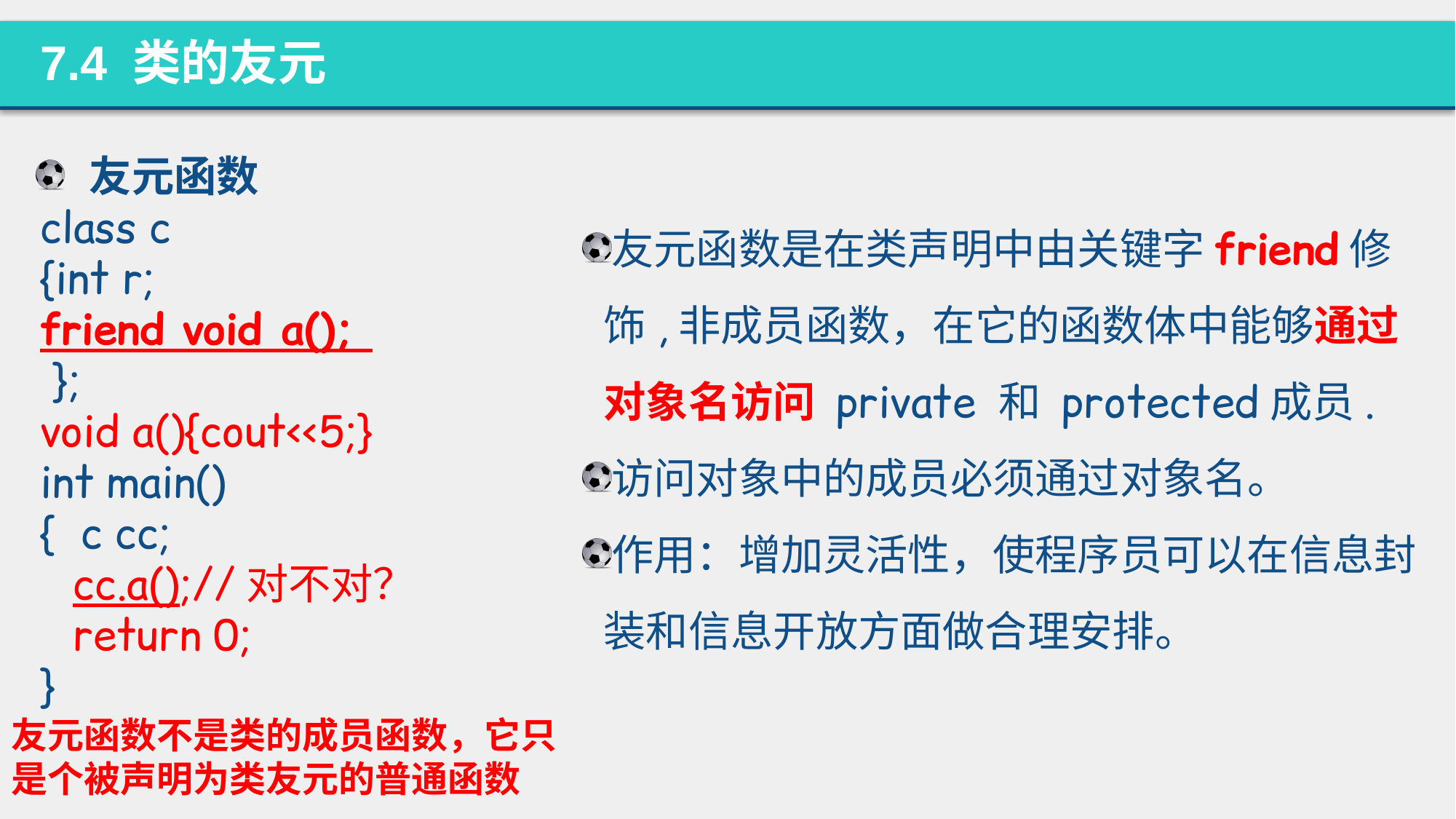

7.4 类的友元
友元函数
友元函数是在类声明中由关键字friend修饰,非成员函数，在它的函数体中能够通过对象名访问 private 和 protected成员.
访问对象中的成员必须通过对象名。
作用：增加灵活性，使程序员可以在信息封装和信息开放方面做合理安排。
class c
{int r;
friend void a();
 };
void a(){cout<<5;}
int main()
{  c cc;
cc.a();//对不对？
return 0;
}
友元函数不是类的成员函数，它只是个被声明为类友元的普通函数